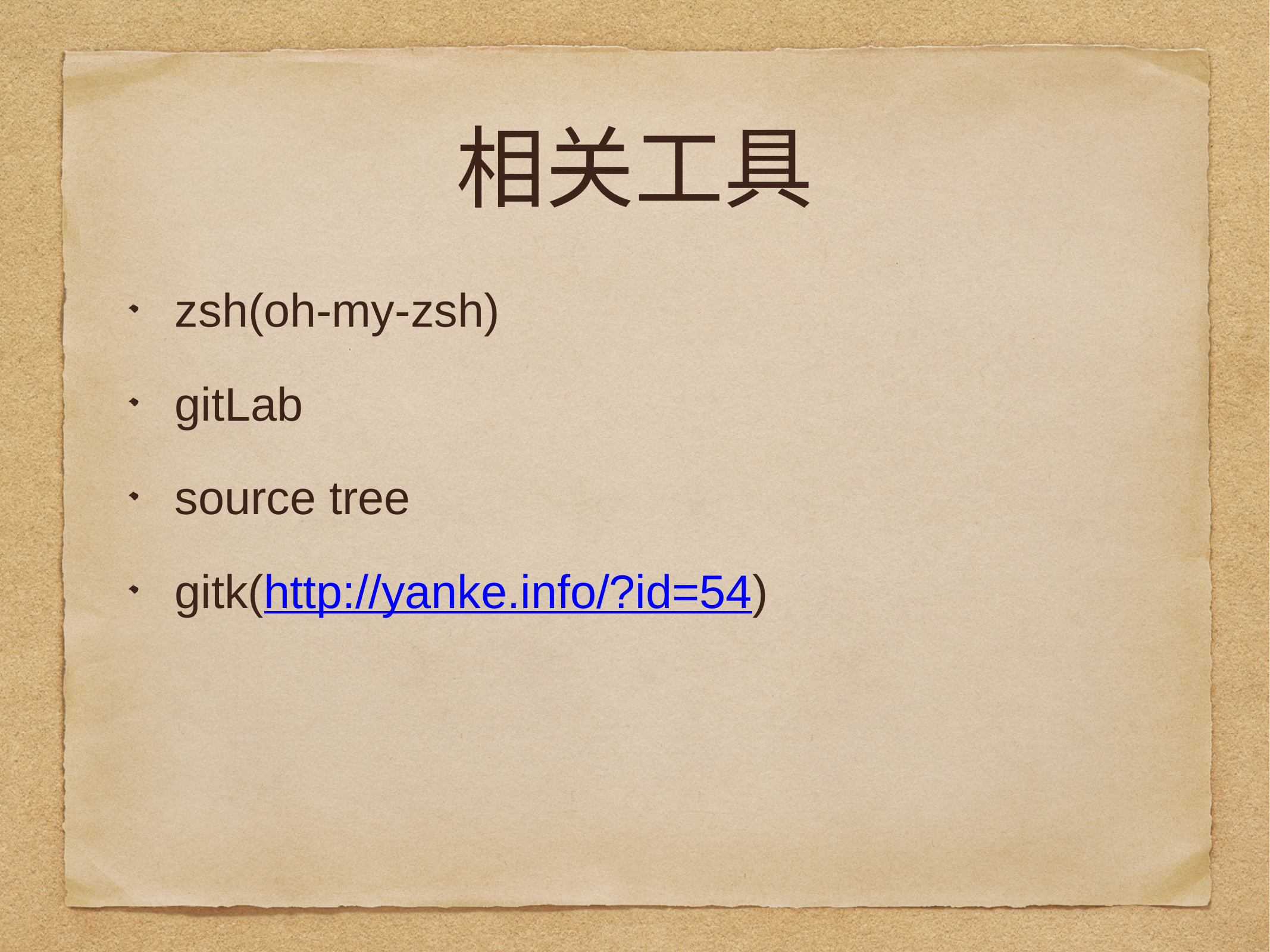

# 相关工具
zsh(oh-my-zsh)
gitLab
source tree
gitk(http://yanke.info/?id=54)